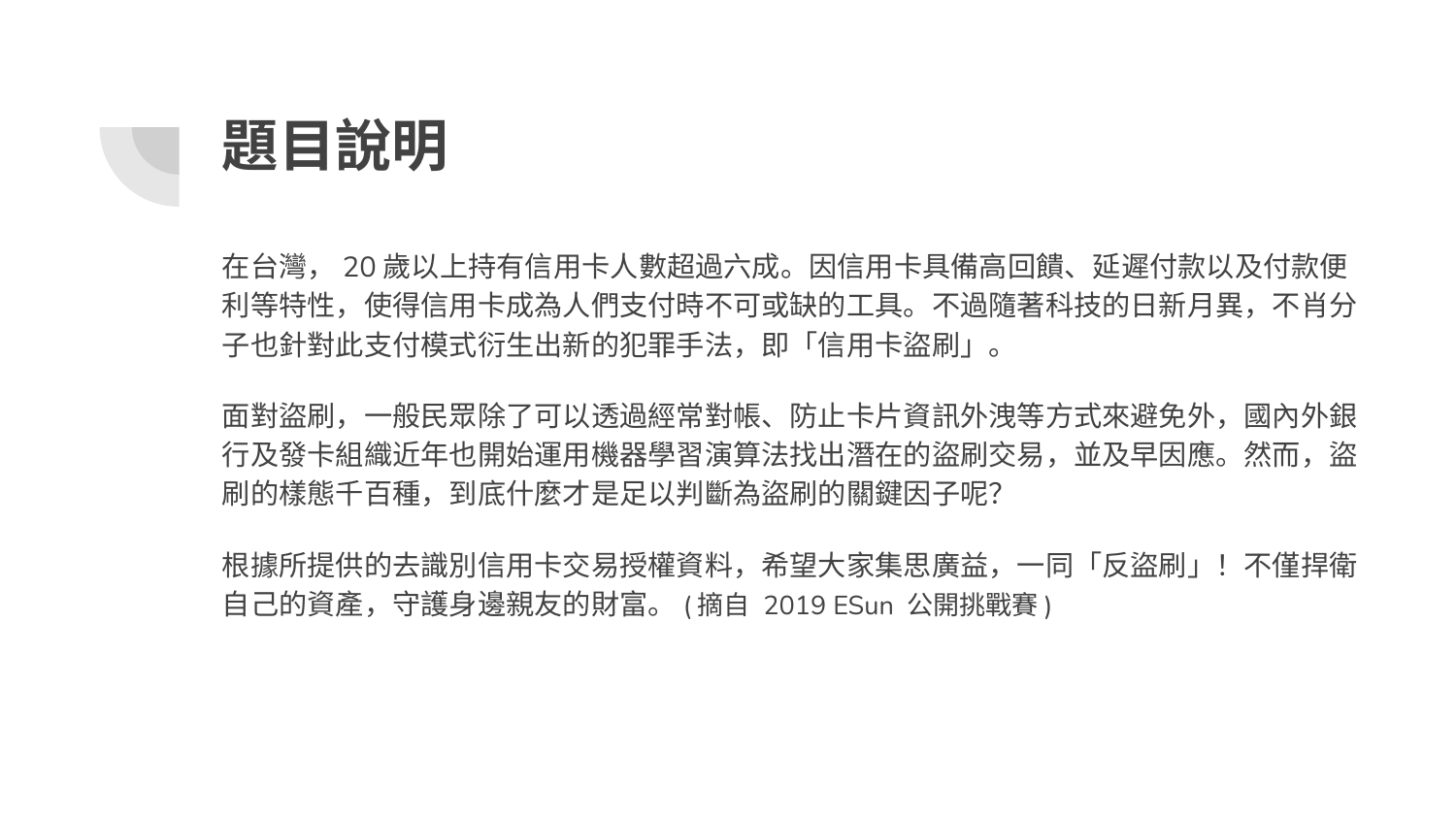

# 題目說明
在台灣，20歲以上持有信用卡人數超過六成。因信用卡具備高回饋、延遲付款以及付款便利等特性，使得信用卡成為人們支付時不可或缺的工具。不過隨著科技的日新月異，不肖分子也針對此支付模式衍生出新的犯罪手法，即「信用卡盜刷」。
面對盜刷，一般民眾除了可以透過經常對帳、防止卡片資訊外洩等方式來避免外，國內外銀行及發卡組織近年也開始運用機器學習演算法找出潛在的盜刷交易，並及早因應。然而，盜刷的樣態千百種，到底什麼才是足以判斷為盜刷的關鍵因子呢？
根據所提供的去識別信用卡交易授權資料，希望大家集思廣益，一同「反盜刷」！不僅捍衛自己的資產，守護身邊親友的財富。(摘自 2019 ESun 公開挑戰賽)